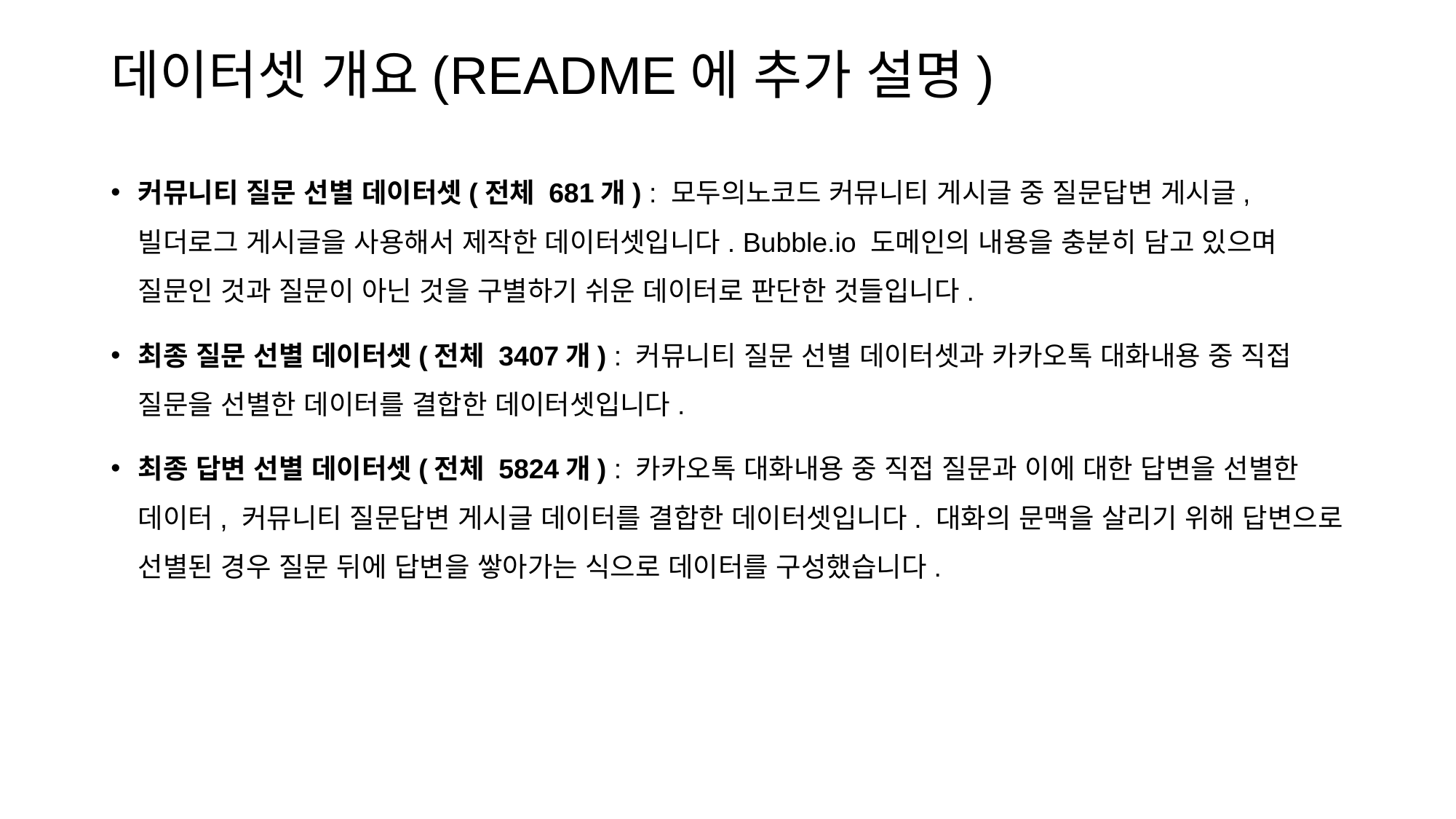

# 데이터셋 개요(README에 추가 설명)
커뮤니티 질문 선별 데이터셋(전체 681개) : 모두의노코드 커뮤니티 게시글 중 질문답변 게시글, 빌더로그 게시글을 사용해서 제작한 데이터셋입니다. Bubble.io 도메인의 내용을 충분히 담고 있으며 질문인 것과 질문이 아닌 것을 구별하기 쉬운 데이터로 판단한 것들입니다.
최종 질문 선별 데이터셋(전체 3407개) : 커뮤니티 질문 선별 데이터셋과 카카오톡 대화내용 중 직접 질문을 선별한 데이터를 결합한 데이터셋입니다.
최종 답변 선별 데이터셋(전체 5824개) : 카카오톡 대화내용 중 직접 질문과 이에 대한 답변을 선별한 데이터, 커뮤니티 질문답변 게시글 데이터를 결합한 데이터셋입니다. 대화의 문맥을 살리기 위해 답변으로 선별된 경우 질문 뒤에 답변을 쌓아가는 식으로 데이터를 구성했습니다.